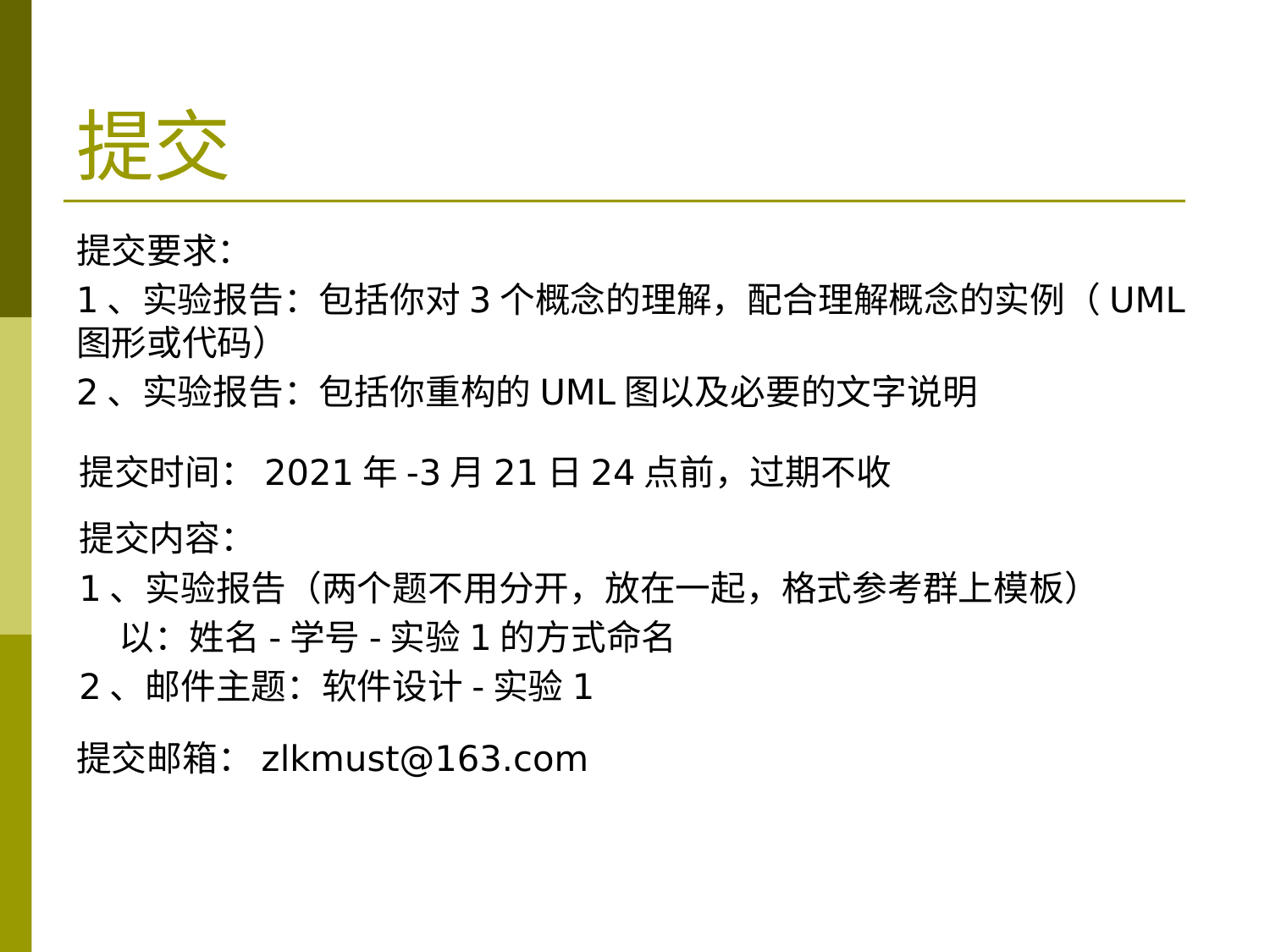

# 提交
提交要求：
1、实验报告：包括你对3个概念的理解，配合理解概念的实例（UML图形或代码）
2、实验报告：包括你重构的UML图以及必要的文字说明
提交时间：2021年-3月21日24点前，过期不收

提交内容：
1、实验报告（两个题不用分开，放在一起，格式参考群上模板）
    以：姓名-学号-实验1的方式命名
2、邮件主题：软件设计-实验1
提交邮箱：zlkmust@163.com